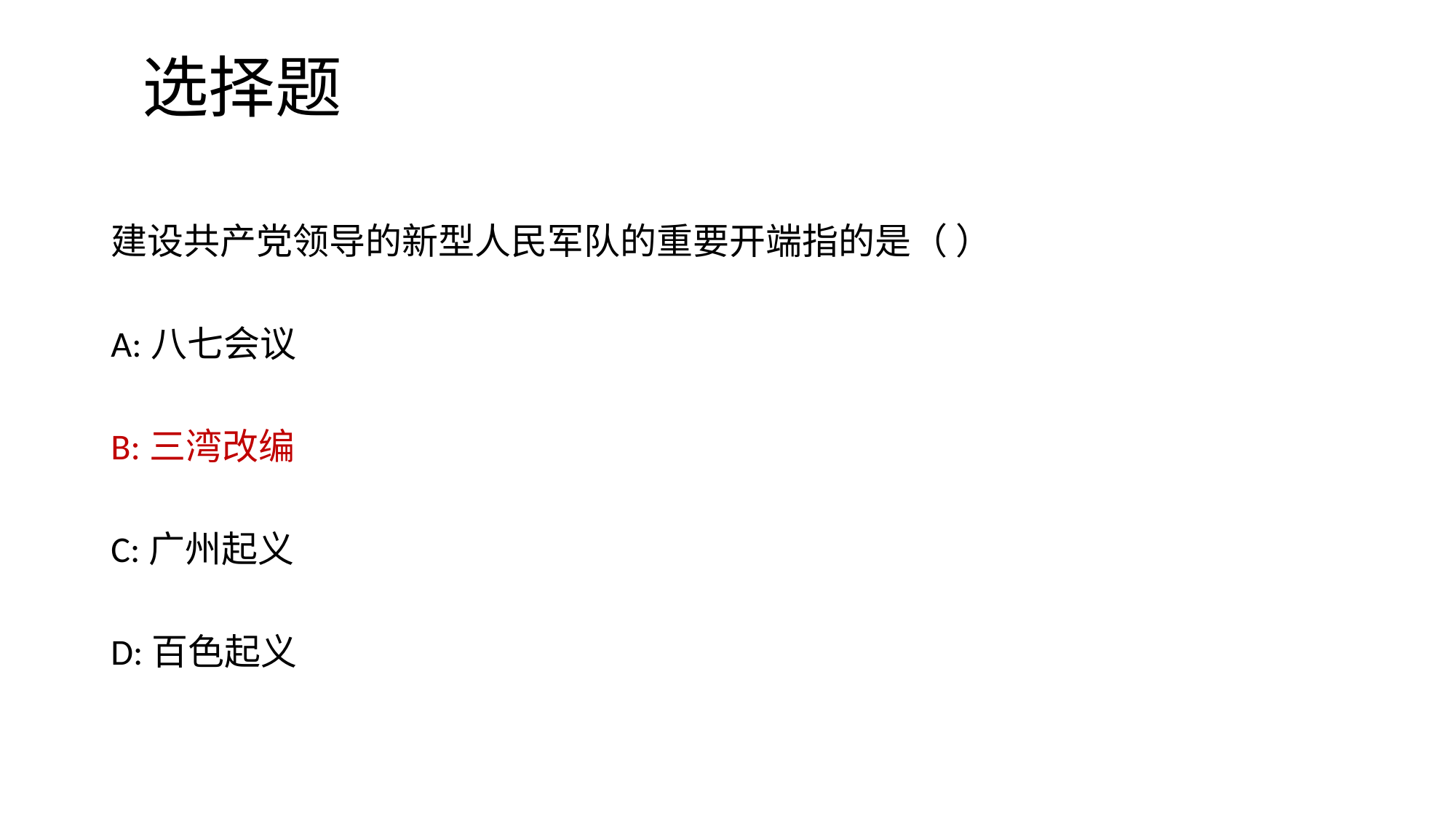

# 选择题
建设共产党领导的新型人民军队的重要开端指的是（ ）
A:八七会议
B:三湾改编
C:广州起义
D:百色起义